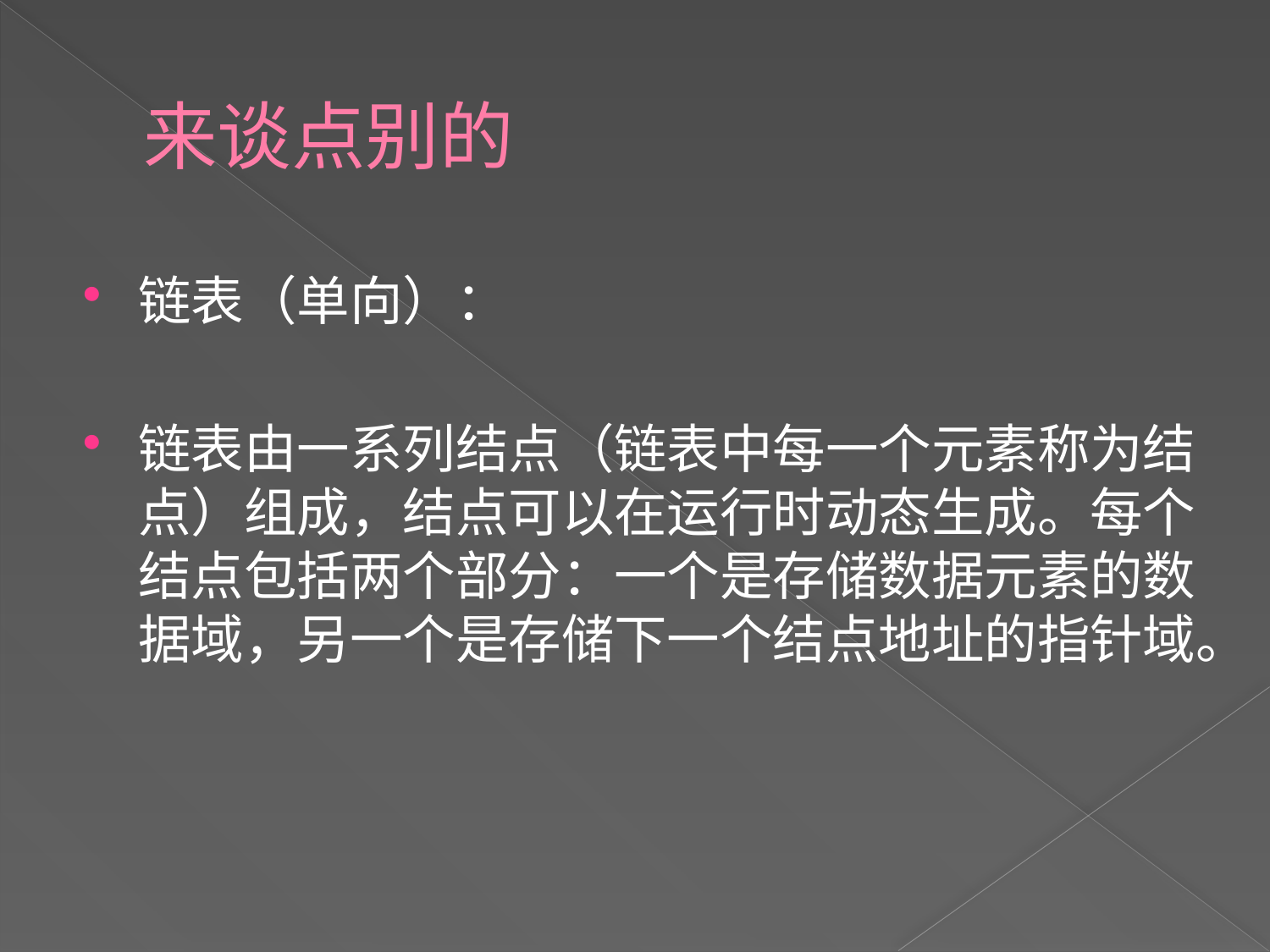

# 来谈点别的
链表（单向）：

链表由一系列结点（链表中每一个元素称为结点）组成，结点可以在运行时动态生成。每个结点包括两个部分：一个是存储数据元素的数据域，另一个是存储下一个结点地址的指针域。